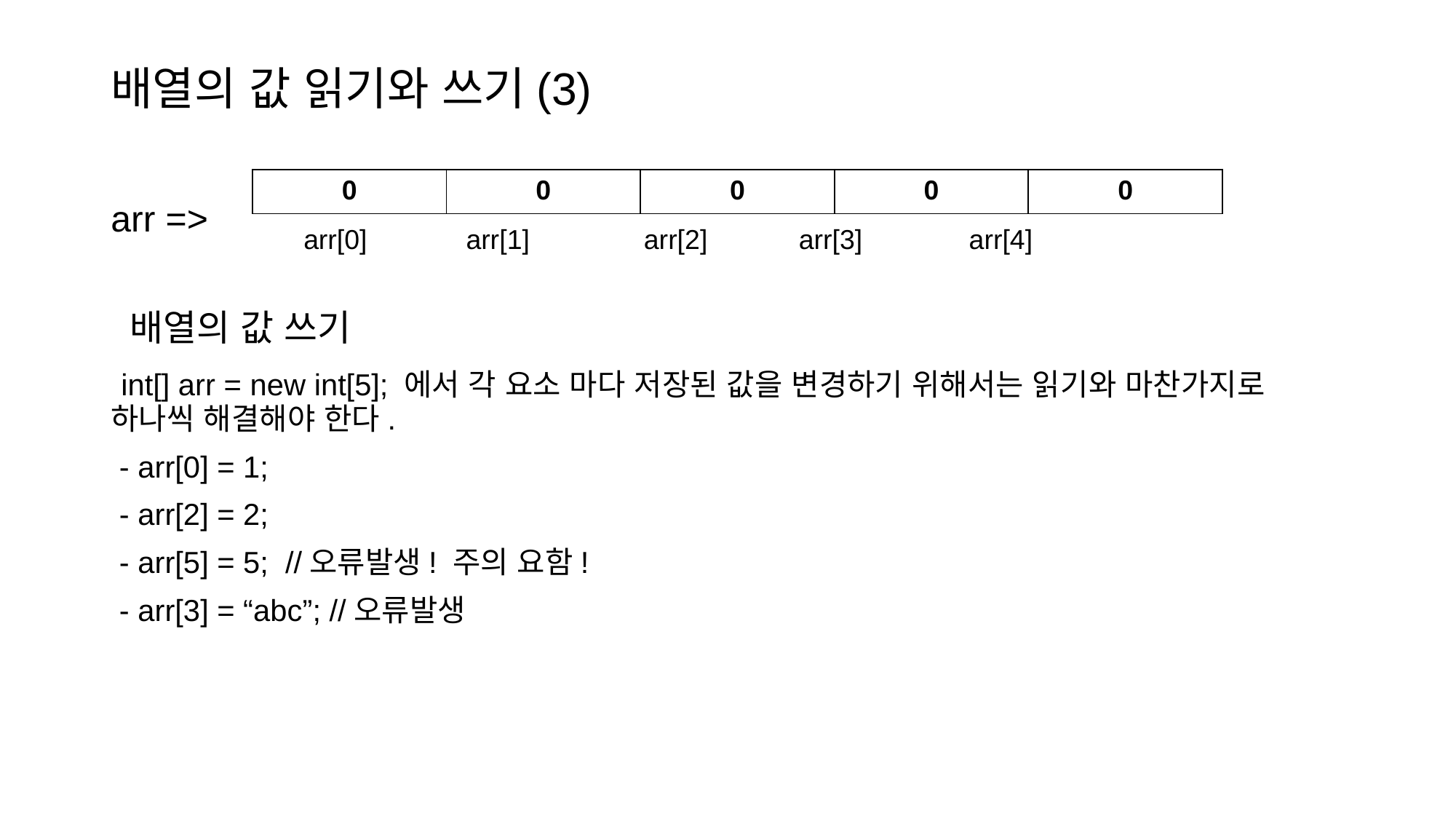

# 배열의 값 읽기와 쓰기(3)

arr =>

 배열의 값 쓰기
 int[] arr = new int[5]; 에서 각 요소 마다 저장된 값을 변경하기 위해서는 읽기와 마찬가지로 하나씩 해결해야 한다.
 - arr[0] = 1;
 - arr[2] = 2;
 - arr[5] = 5;  //오류발생! 주의 요함!
 - arr[3] = “abc”; //오류발생

| 0 | 0 | 0 | 0 | 0 |
| --- | --- | --- | --- | --- |
     arr[0]             arr[1]               arr[2]            arr[3]              arr[4]